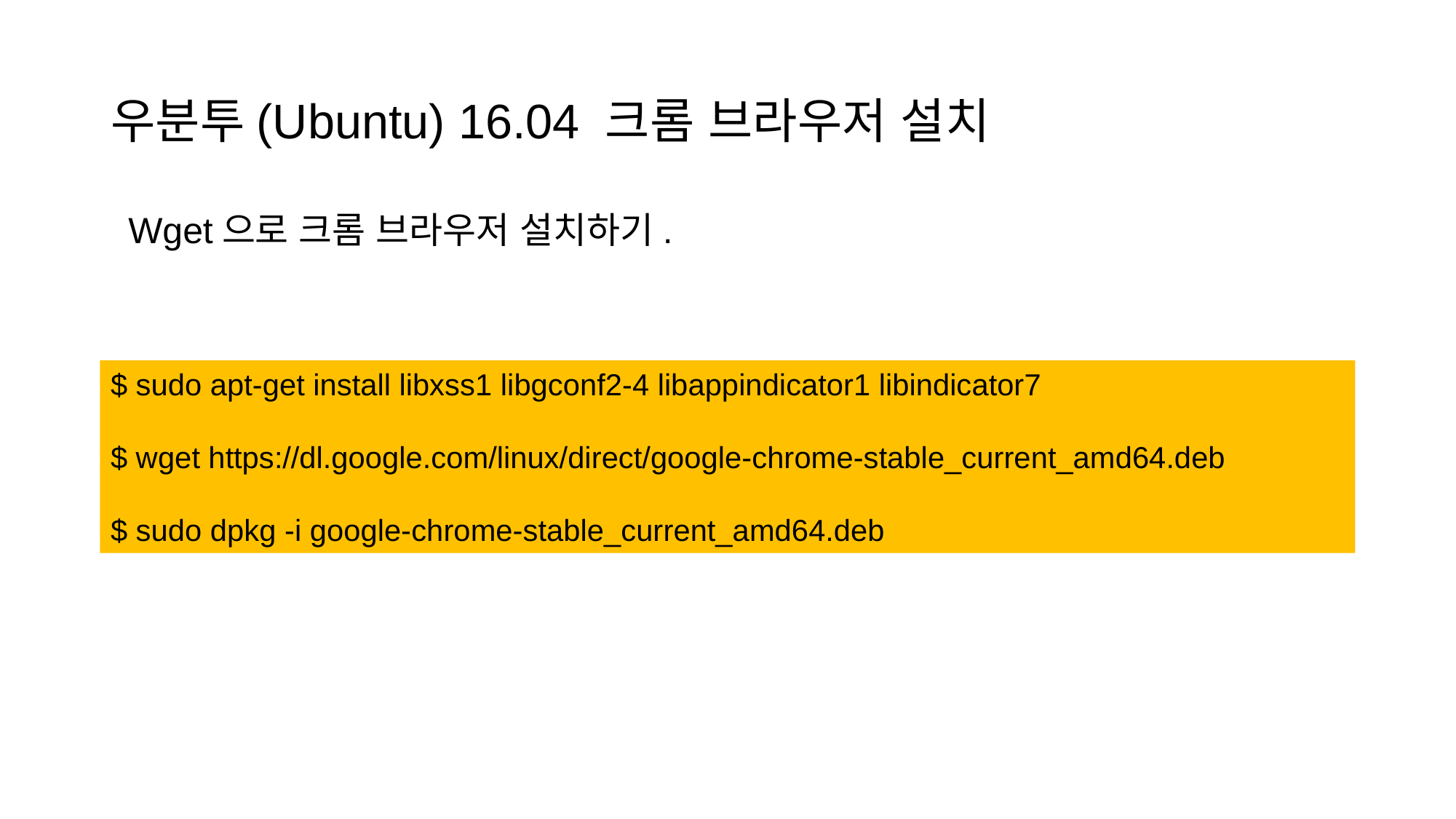

# 우분투(Ubuntu) 16.04 크롬 브라우저 설치
Wget으로 크롬 브라우저 설치하기.
$ sudo apt-get install libxss1 libgconf2-4 libappindicator1 libindicator7

$ wget https://dl.google.com/linux/direct/google-chrome-stable_current_amd64.deb

$ sudo dpkg -i google-chrome-stable_current_amd64.deb